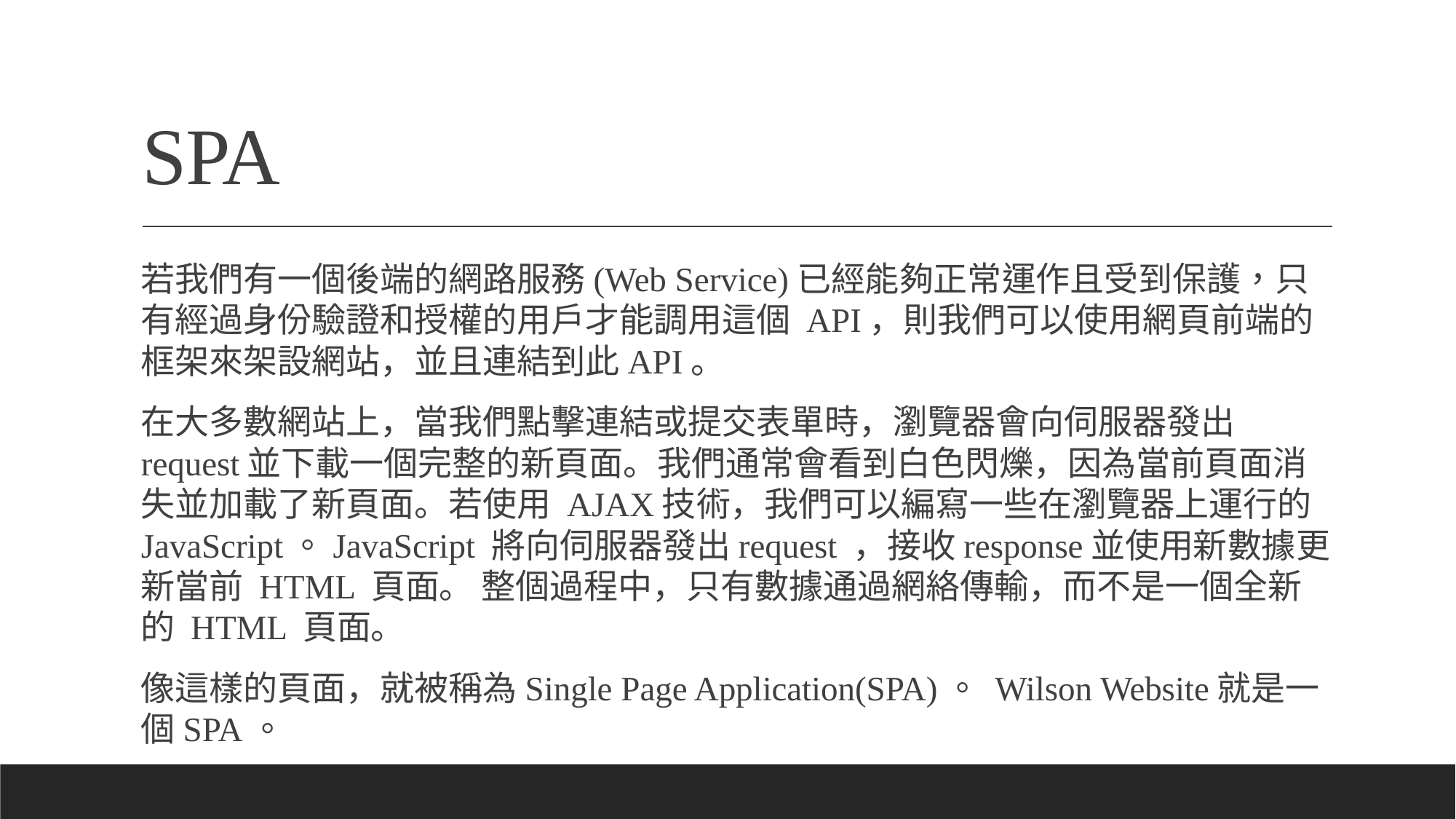

# SPA
若我們有一個後端的網路服務(Web Service)已經能夠正常運作且受到保護，只有經過身份驗證和授權的用戶才能調用這個 API，則我們可以使用網頁前端的框架來架設網站，並且連結到此API。
在大多數網站上，當我們點擊連結或提交表單時，瀏覽器會向伺服器發出request並下載一個完整的新頁面。我們通常會看到白色閃爍，因為當前頁面消失並加載了新頁面。若使用 AJAX技術，我們可以編寫一些在瀏覽器上運行的 JavaScript。JavaScript 將向伺服器發出request ，接收response並使用新數據更新當前 HTML 頁面。 整個過程中，只有數據通過網絡傳輸，而不是一個全新的 HTML 頁面。
像這樣的頁面，就被稱為Single Page Application(SPA)。 Wilson Website就是一個SPA。